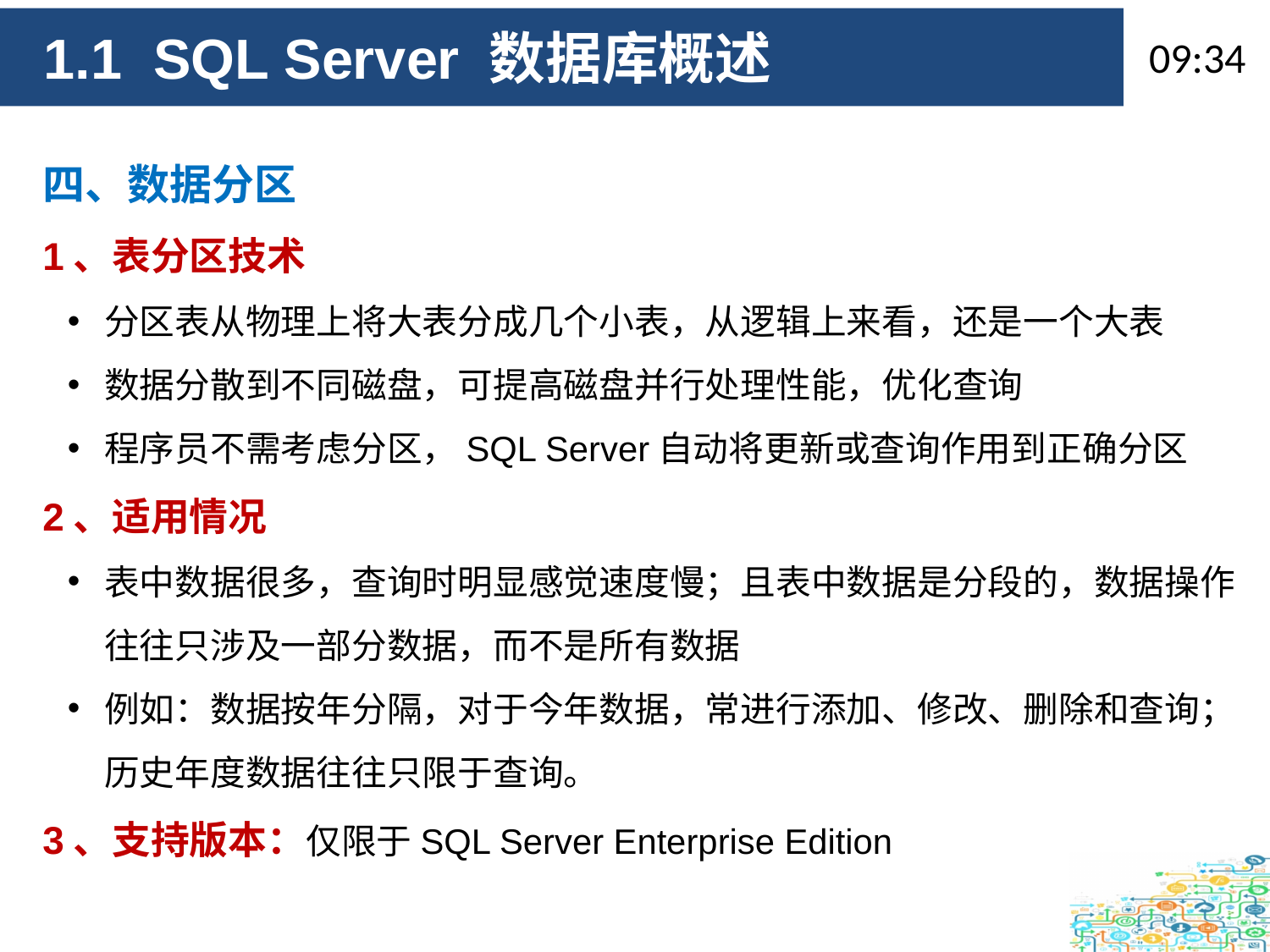

09:34
  1.1  SQL Server 数据库概述
四、数据分区
1、表分区技术
分区表从物理上将大表分成几个小表，从逻辑上来看，还是一个大表
数据分散到不同磁盘，可提高磁盘并行处理性能，优化查询
程序员不需考虑分区，SQL Server自动将更新或查询作用到正确分区
2、适用情况
表中数据很多，查询时明显感觉速度慢；且表中数据是分段的，数据操作往往只涉及一部分数据，而不是所有数据
例如：数据按年分隔，对于今年数据，常进行添加、修改、删除和查询；历史年度数据往往只限于查询。
3、支持版本：仅限于SQL Server Enterprise Edition